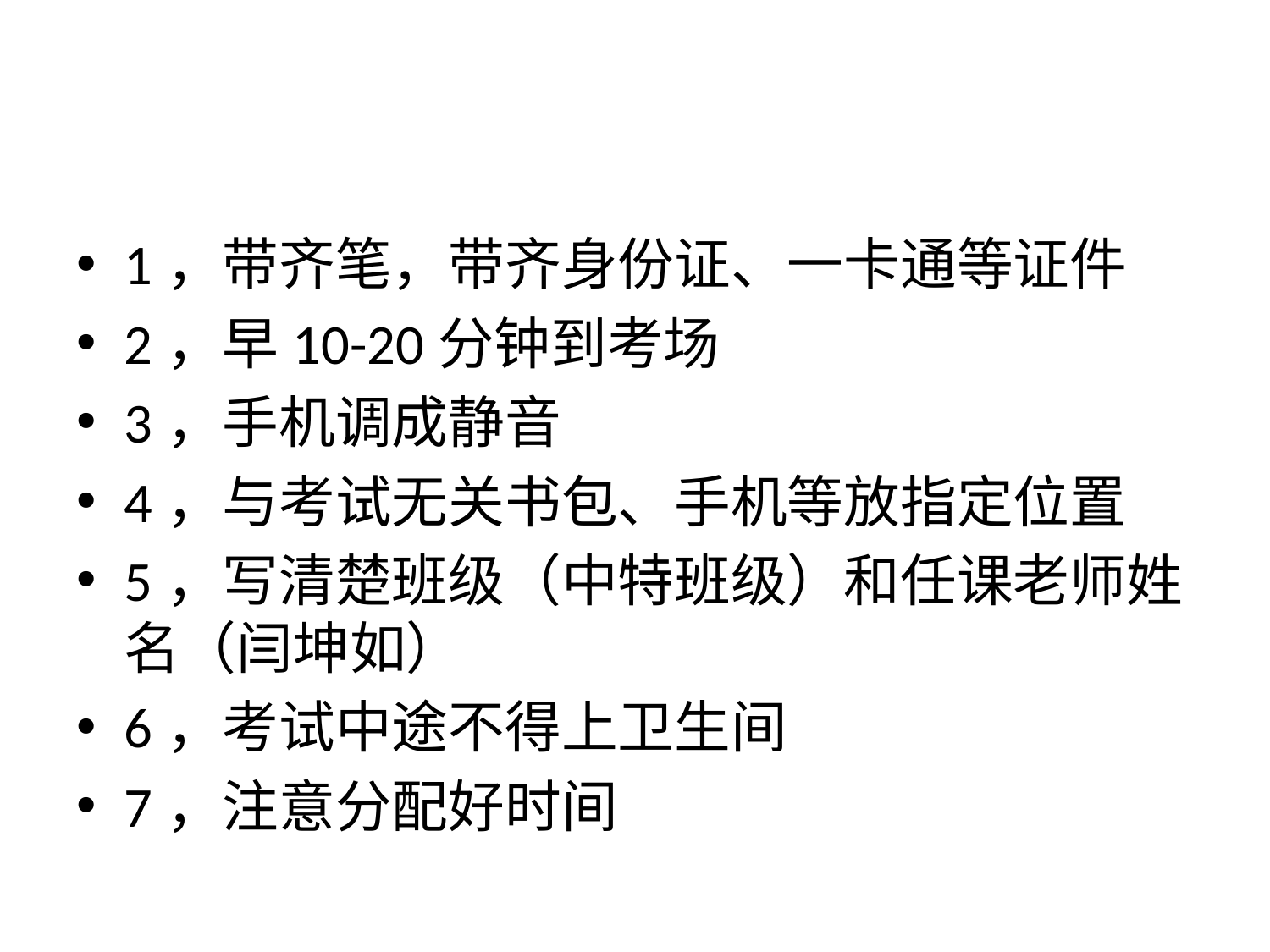

#
1，带齐笔，带齐身份证、一卡通等证件
2，早10-20分钟到考场
3，手机调成静音
4，与考试无关书包、手机等放指定位置
5，写清楚班级（中特班级）和任课老师姓名（闫坤如）
6，考试中途不得上卫生间
7，注意分配好时间